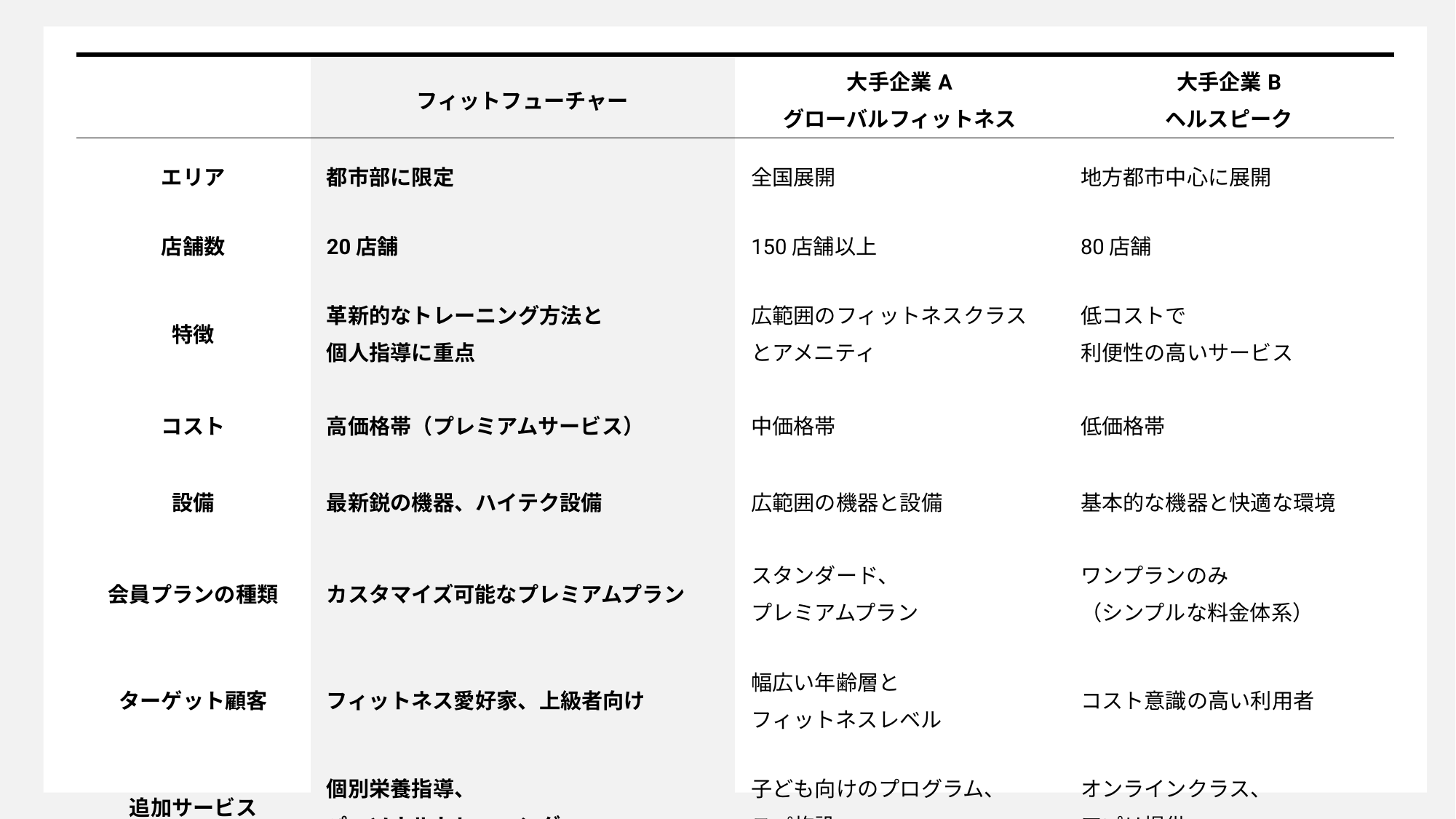

|  | フィットフューチャー | 大手企業A グローバルフィットネス | 大手企業B ヘルスピーク |
| --- | --- | --- | --- |
| エリア | 都市部に限定 | 全国展開 | 地方都市中心に展開 |
| 店舗数 | 20店舗 | 150店舗以上 | 80店舗 |
| 特徴 | 革新的なトレーニング方法と 個人指導に重点 | 広範囲のフィットネスクラスとアメニティ | 低コストで 利便性の高いサービス |
| コスト | 高価格帯（プレミアムサービス） | 中価格帯 | 低価格帯 |
| 設備 | 最新鋭の機器、ハイテク設備 | 広範囲の機器と設備 | 基本的な機器と快適な環境 |
| 会員プランの種類 | カスタマイズ可能なプレミアムプラン | スタンダード、 プレミアムプラン | ワンプランのみ （シンプルな料金体系） |
| ターゲット顧客 | フィットネス愛好家、上級者向け | 幅広い年齢層と フィットネスレベル | コスト意識の高い利用者 |
| 追加サービス | 個別栄養指導、 パーソナルトレーニング | 子ども向けのプログラム、 スパ施設 | オンラインクラス、 アプリ提供 |